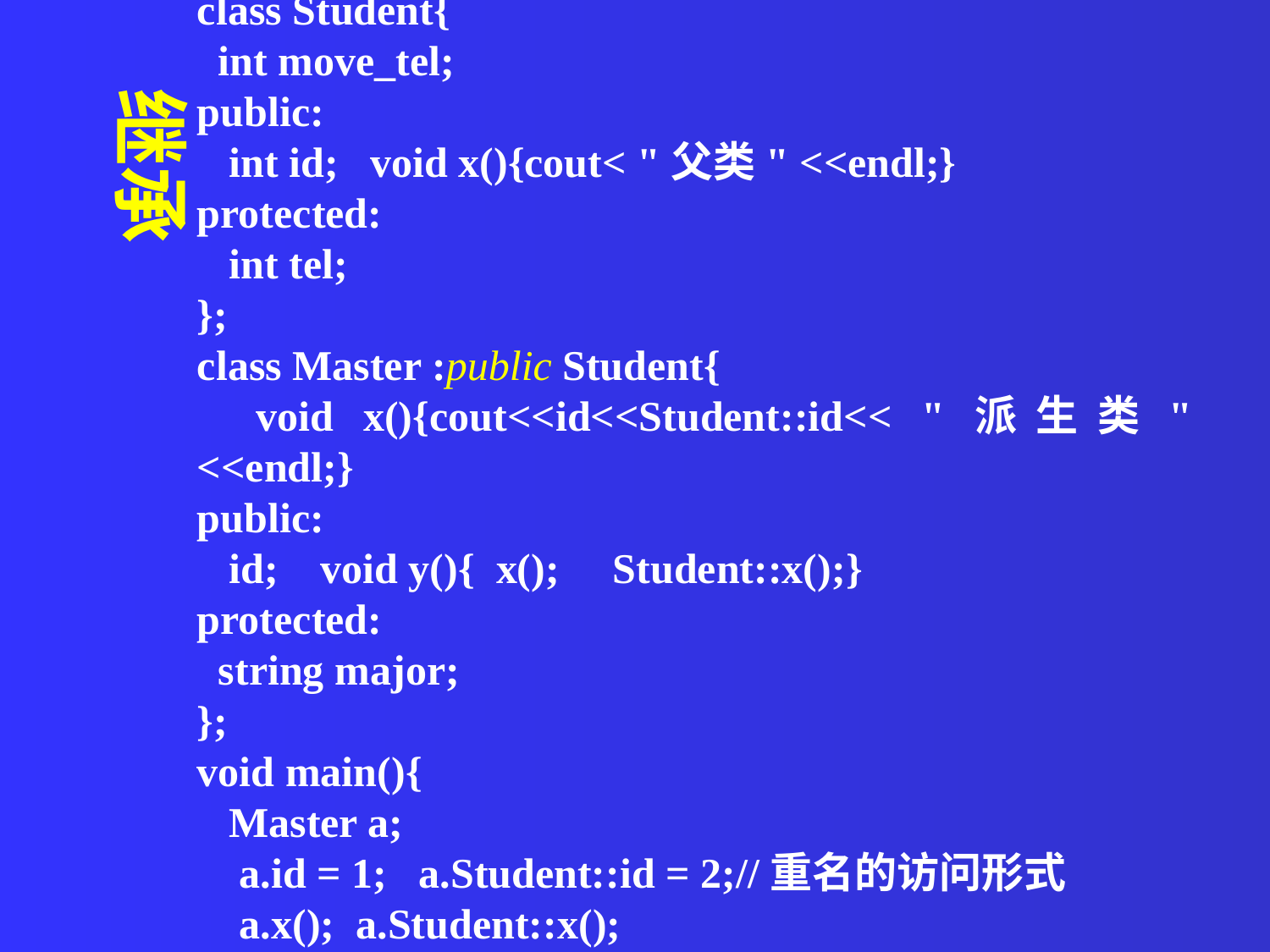

class Student{
  int move_tel;
public:
   int id;   void x(){cout< "父类" <<endl;}
protected:
   int tel;
};
class Master :public Student{
  void x(){cout<<id<<Student::id<< "派生类" <<endl;}
public:
   id;    void y(){  x();     Student::x();}
protected:
  string major;
};
void main(){
   Master a;
    a.id = 1;   a.Student::id = 2;//重名的访问形式
    a.x();  a.Student::x();
}
继承